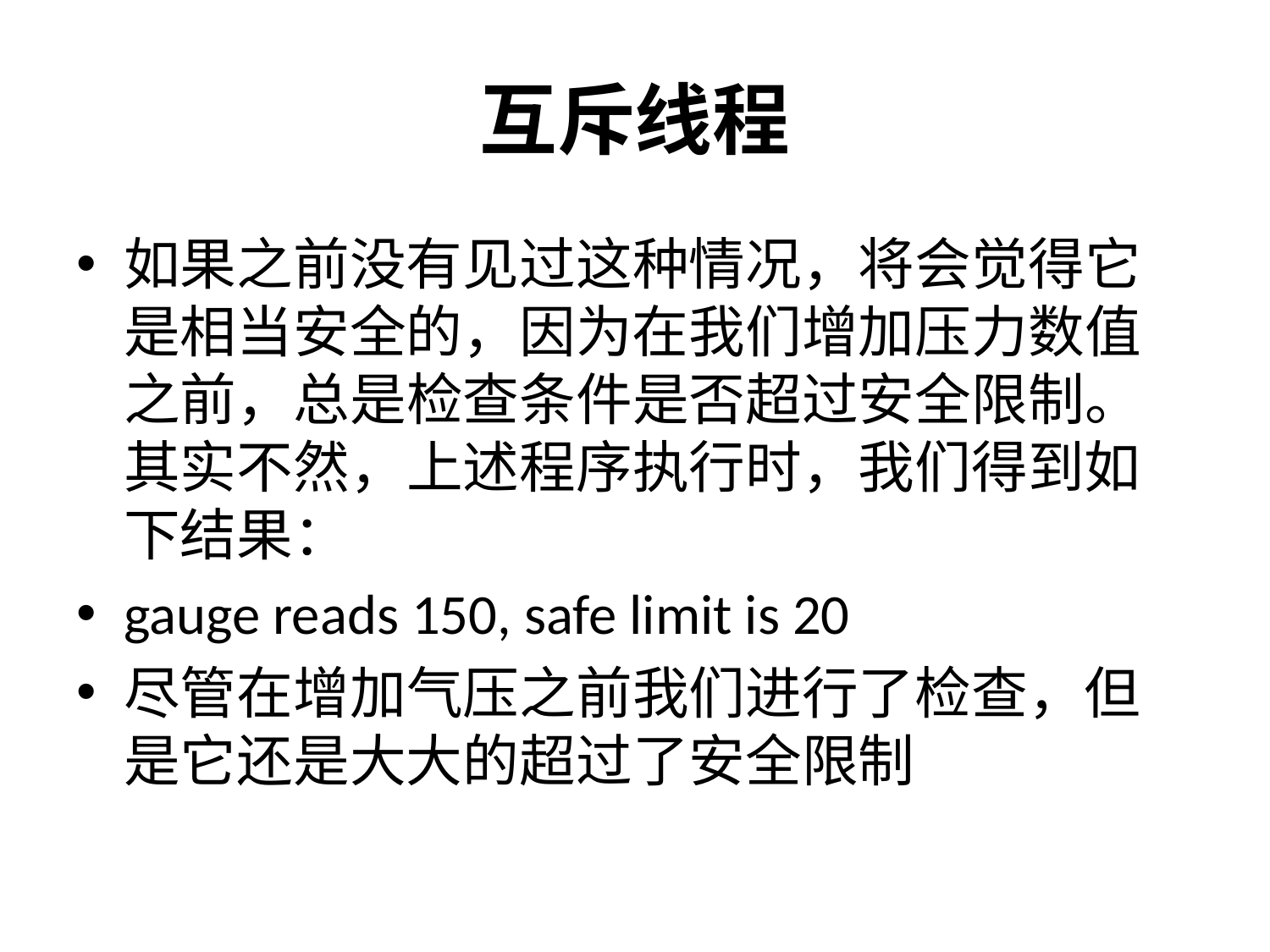

# 互斥线程
如果之前没有见过这种情况，将会觉得它是相当安全的，因为在我们增加压力数值之前，总是检查条件是否超过安全限制。其实不然，上述程序执行时，我们得到如下结果：
gauge reads 150, safe limit is 20
尽管在增加气压之前我们进行了检查，但是它还是大大的超过了安全限制